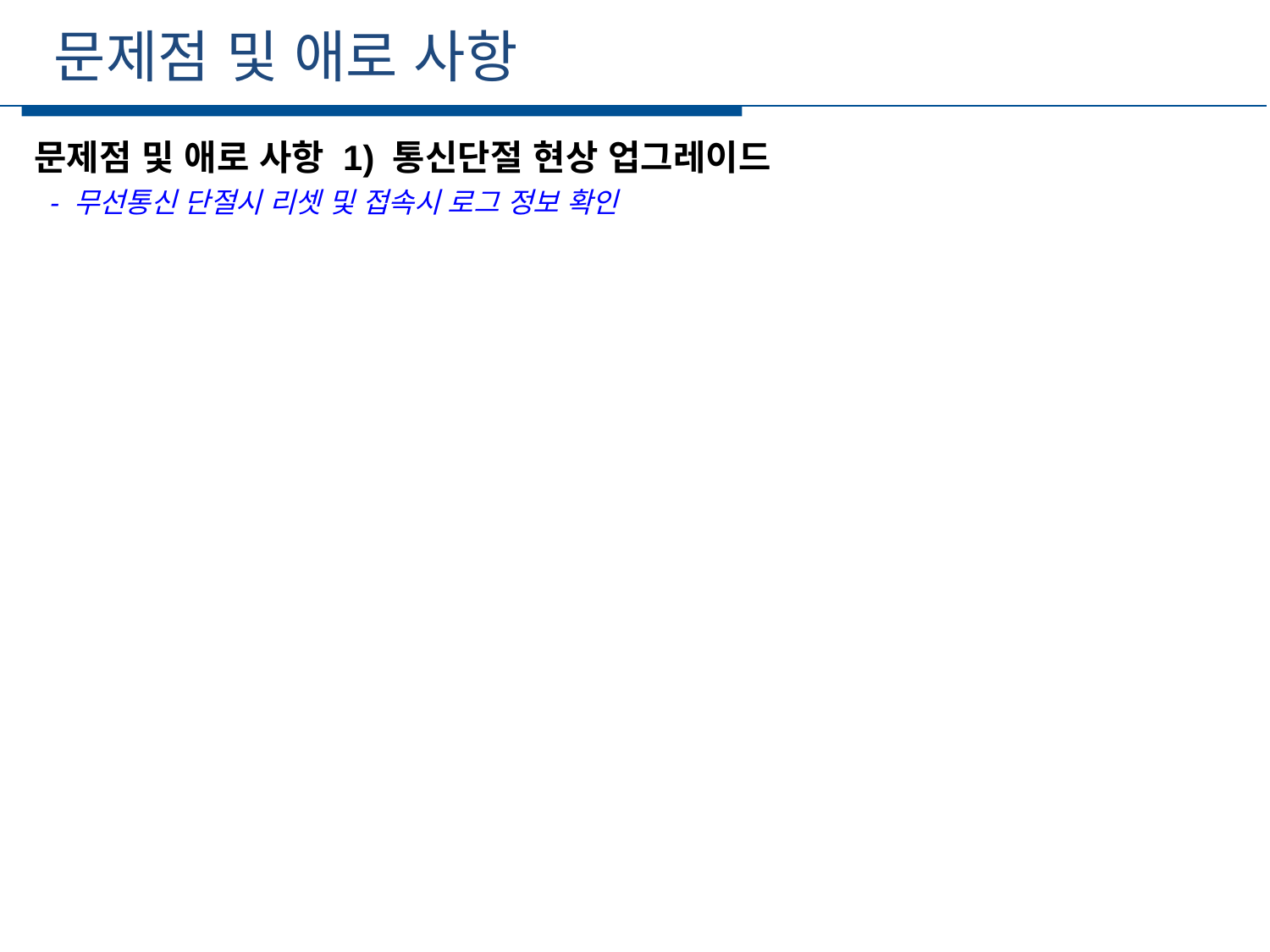

문제점 및 애로 사항
세부일정

문제점 및 애로 사항 1) 통신단절 현상 업그레이드
  - 무선통신 단절시 리셋 및 접속시 로그 정보 확인